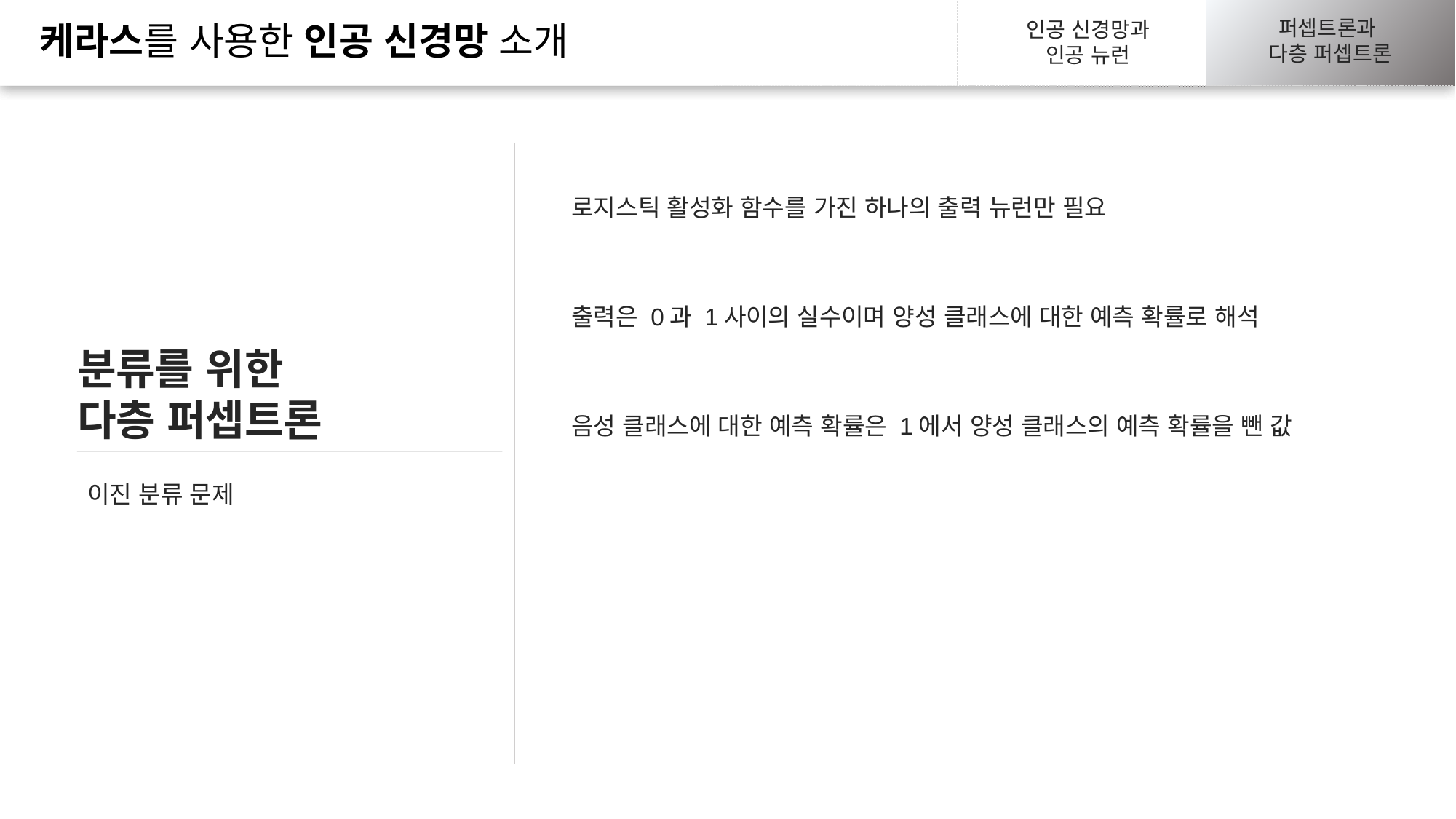

신경망 하이퍼파라미터
구현하기

신경망 하이퍼파라미터
구현하기

퍼셉트론과
다층 퍼셉트론
생물학적 뉴런에서
인공 뉴런까지
생물학적 뉴런에서
인공 뉴런까지
인공 신경망과
인공 뉴런
케라스를 사용한 인공 신경망 소개
케라스를 사용한 인공 신경망 소개
케라스를 사용한 인공 신경망 소개
퍼셉트론과
다층 퍼셉트론
퍼셉트론과
다층 퍼셉트론
로지스틱 활성화 함수를 가진 하나의 출력 뉴런만 필요
출력은 0과 1사이의 실수이며 양성 클래스에 대한 예측 확률로 해석
분류를 위한
다층 퍼셉트론
음성 클래스에 대한 예측 확률은 1에서 양성 클래스의 예측 확률을 뺀 값
이진 분류 문제